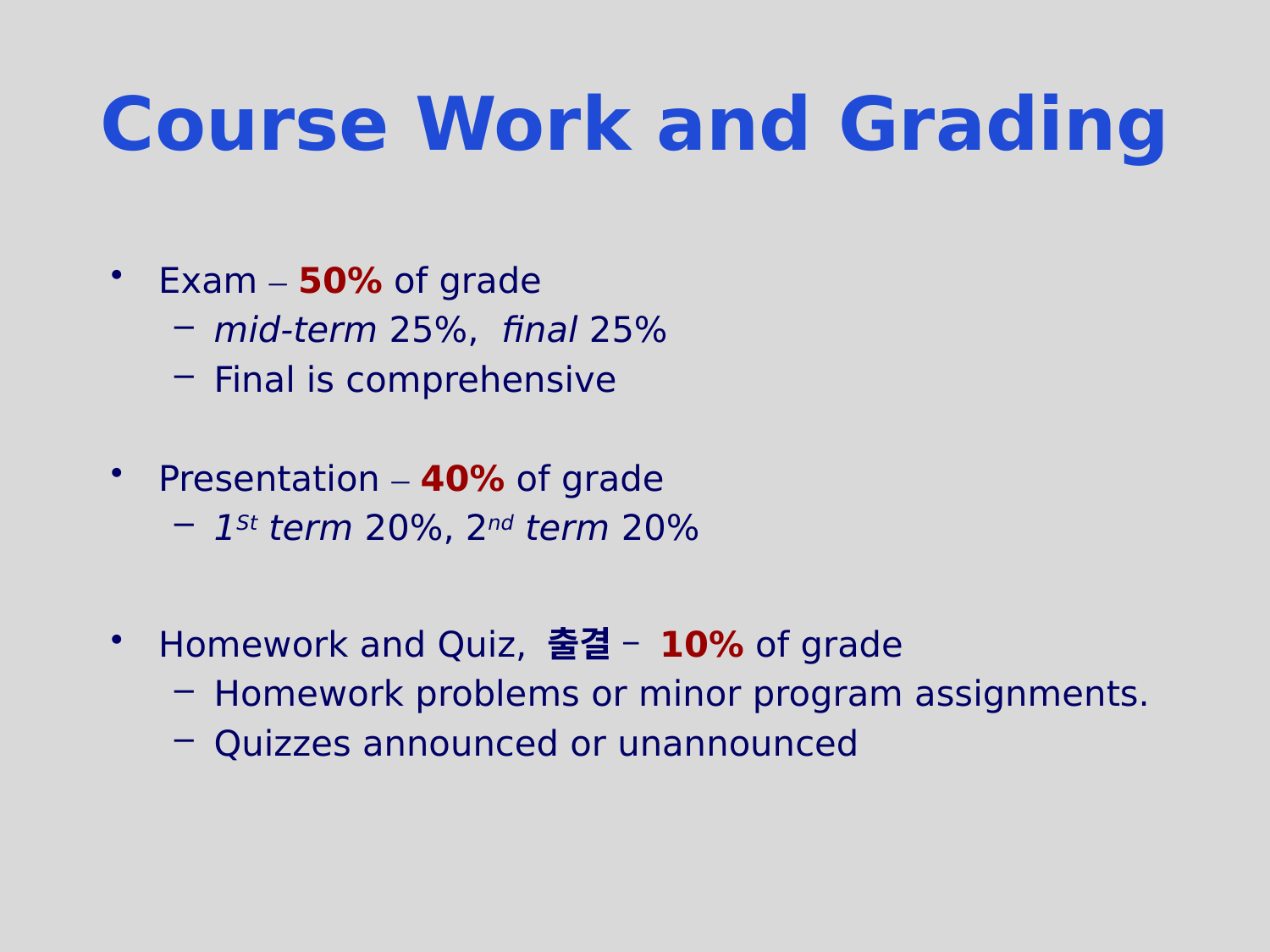

# Course Work and Grading
Exam – 50% of grade
mid-term 25%,  final 25%
Final is comprehensive

Presentation – 40% of grade
1St term 20%, 2nd term 20%

Homework and Quiz, 출결 – 10% of grade
Homework problems or minor program assignments.
Quizzes announced or unannounced